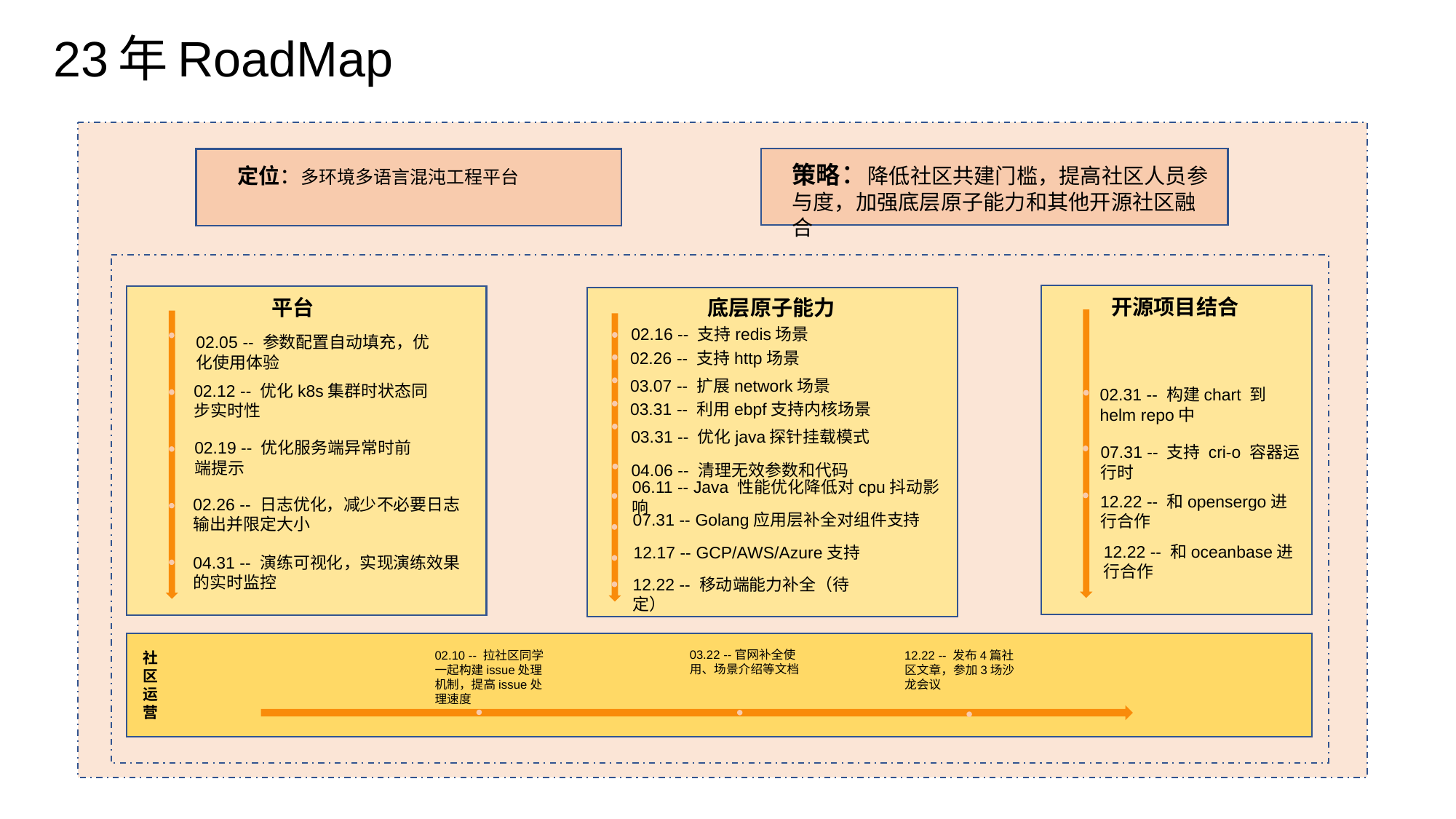

# 23年RoadMap

策略：降低社区共建门槛，提高社区人员参与度，加强底层原子能力和其他开源社区融合
定位：多环境多语言混沌工程平台

开源项目结合
平台
底层原子能力
02.16 -- 支持redis场景
02.05 -- 参数配置自动填充，优化使用体验

02.26 -- 支持http场景

03.07 -- 扩展network场景
02.12 -- 优化k8s集群时状态同步实时性

02.31 -- 构建chart 到helm repo中

03.31 -- 利用ebpf支持内核场景

03.31 -- 优化java探针挂载模式

02.19 -- 优化服务端异常时前端提示
07.31 -- 支持 cri-o 容器运行时

04.06 -- 清理无效参数和代码

06.11 -- Java 性能优化降低对cpu抖动影响
12.22 -- 和opensergo进行合作
02.26 -- 日志优化，减少不必要日志输出并限定大小

07.31 -- Golang应用层补全对组件支持

12.22 -- 和oceanbase进行合作
12.17 -- GCP/AWS/Azure支持
04.31 -- 演练可视化，实现演练效果的实时监控

12.22 -- 移动端能力补全（待定）

03.22 --官网补全使用、场景介绍等文档
02.10 -- 拉社区同学一起构建issue处理机制，提高issue处理速度
12.22 -- 发布4篇社区文章，参加3场沙龙会议
社区运营